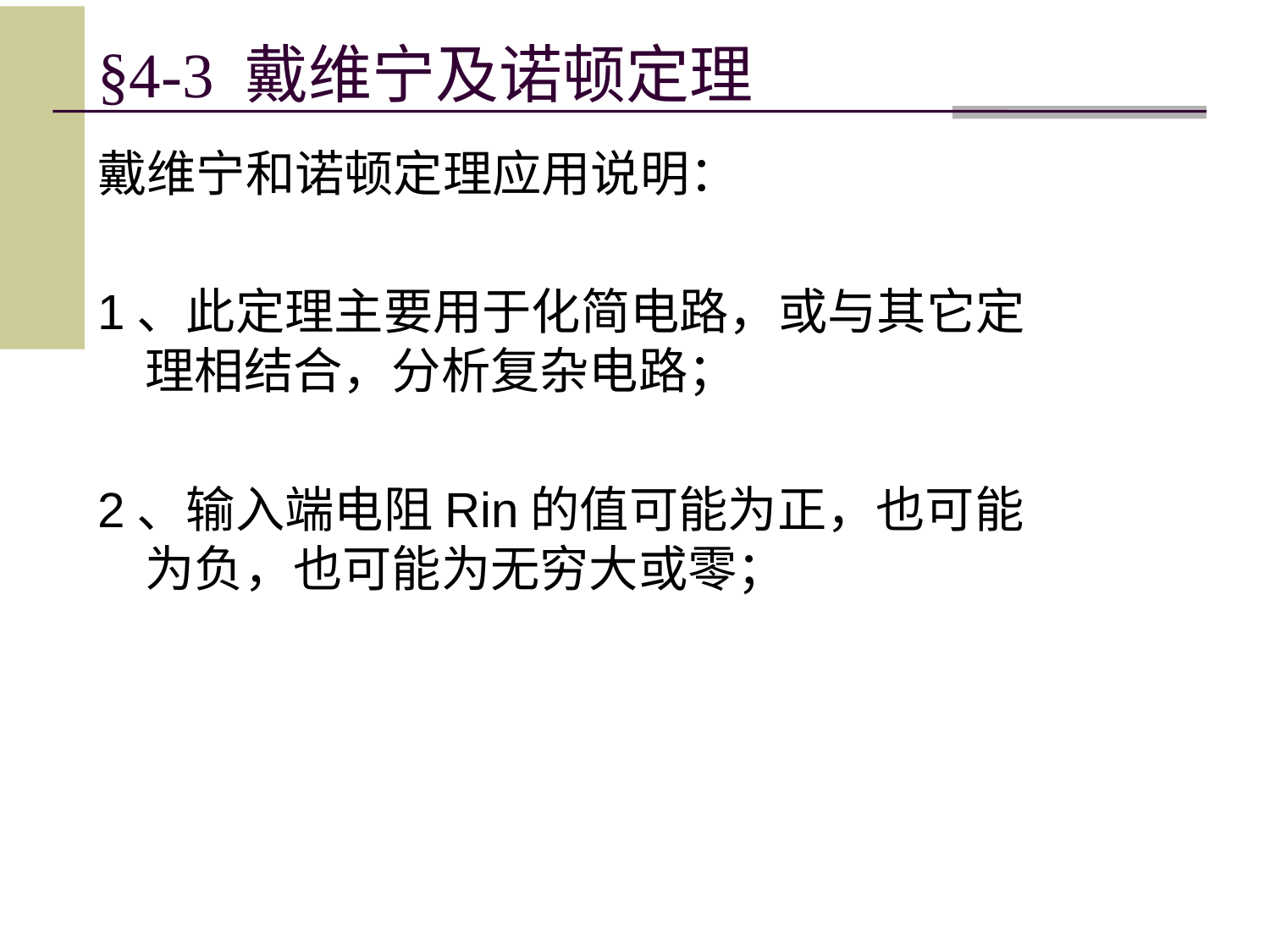

# §4-3 戴维宁及诺顿定理
戴维宁和诺顿定理应用说明：

1、此定理主要用于化简电路，或与其它定理相结合，分析复杂电路；

2、输入端电阻Rin的值可能为正，也可能为负，也可能为无穷大或零；